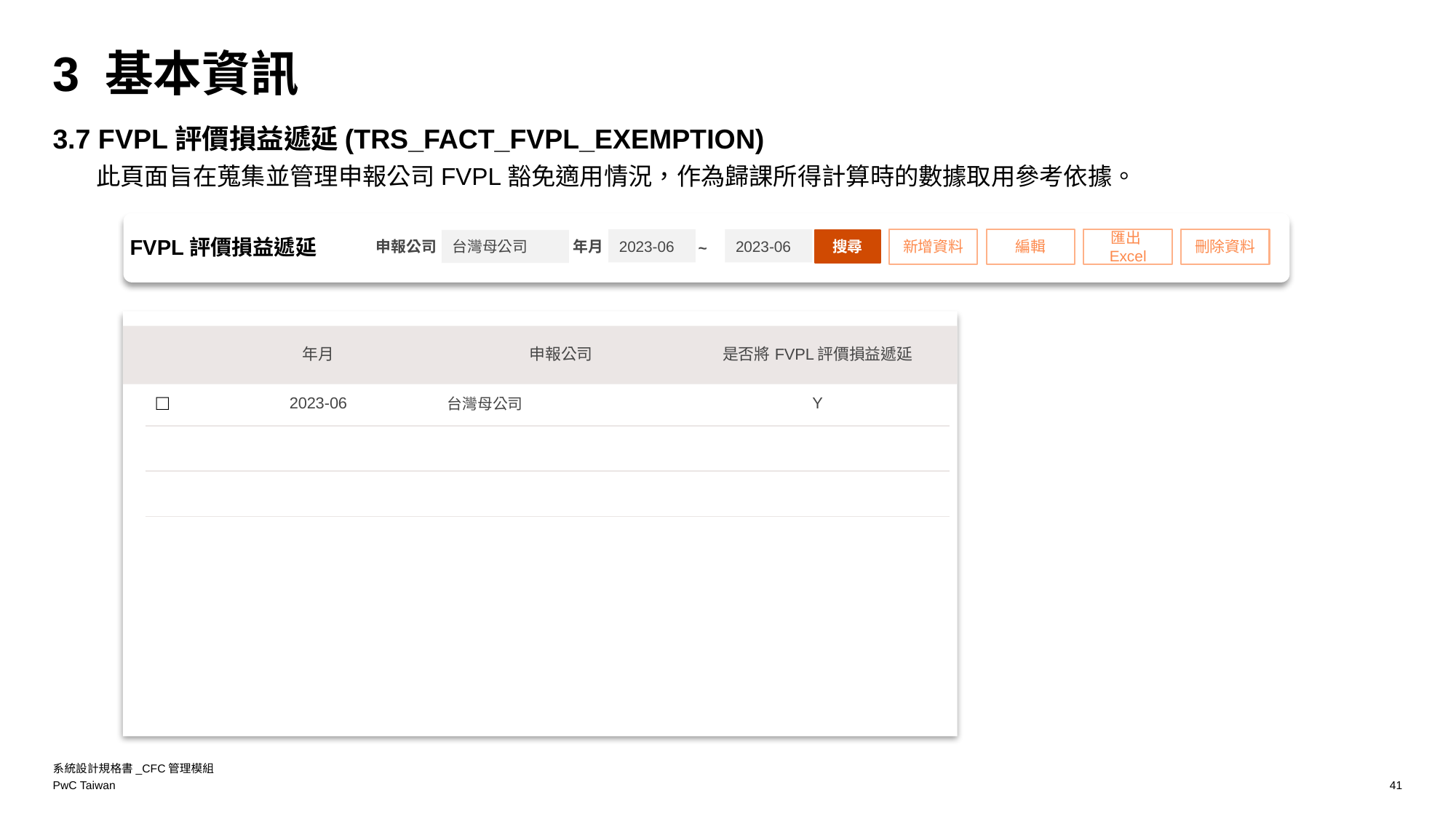

# 3 基本資訊
3.7 FVPL評價損益遞延(TRS_FACT_FVPL_EXEMPTION)
此頁面旨在蒐集並管理申報公司FVPL豁免適用情況，作為歸課所得計算時的數據取用參考依據。

新增資料
編輯
匯出Excel
刪除資料
2023-06
2023-06
台灣母公司
搜尋
FVPL評價損益遞延
年月
申報公司
~

|  | 年月 | 申報公司 | 是否將FVPL評價損益遞延 |
| --- | --- | --- | --- |
| □ | 2023-06 | 台灣母公司 | Y |
|  |  |  |  |
|  |  |  |  |
系統設計規格書_CFC管理模組
41